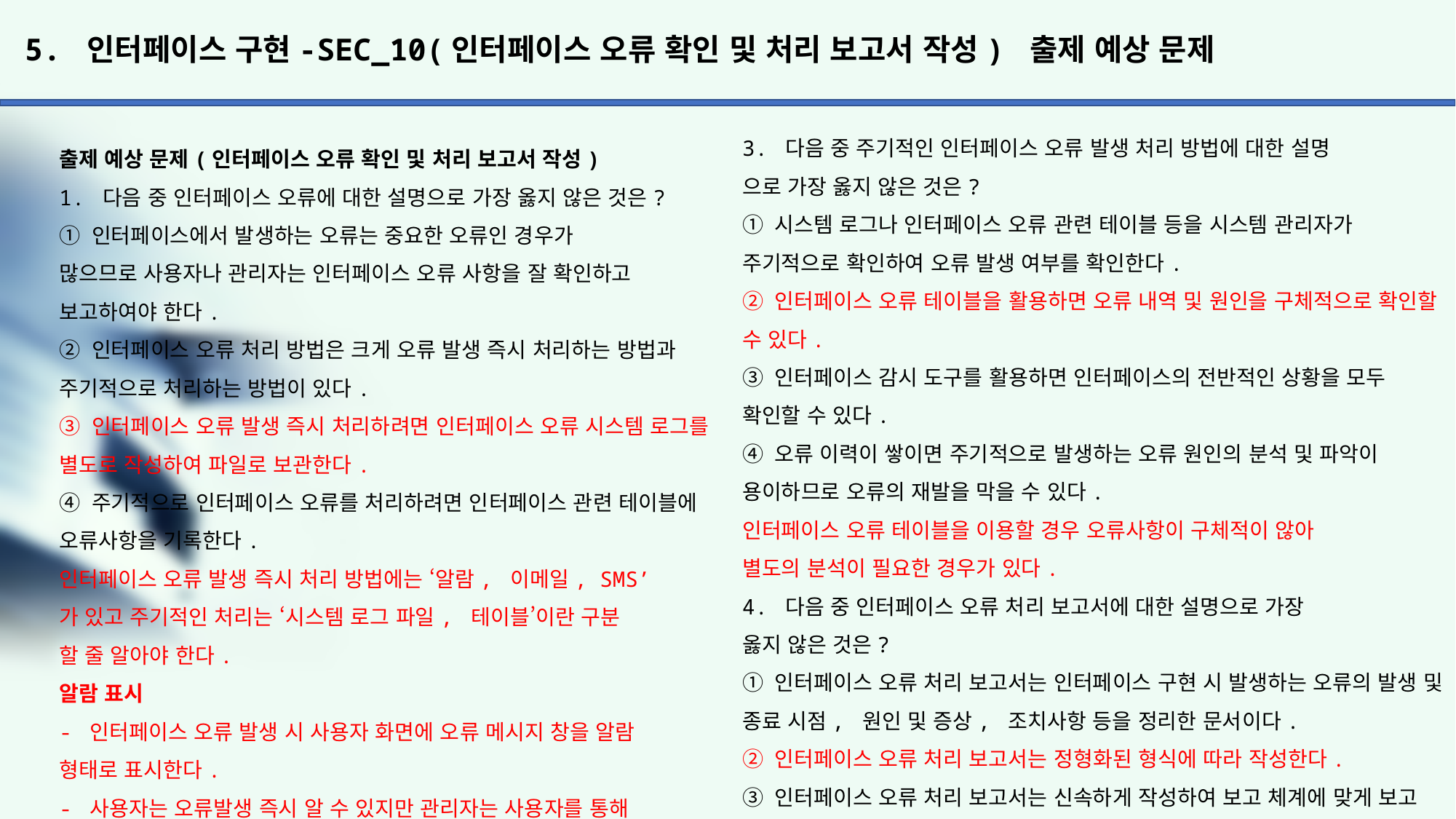

# 5. 인터페이스 구현-SEC_10(인터페이스 오류 확인 및 처리 보고서 작성) 출제 예상 문제
3. 다음 중 주기적인 인터페이스 오류 발생 처리 방법에 대한 설명
으로 가장 옳지 않은 것은?
① 시스템 로그나 인터페이스 오류 관련 테이블 등을 시스템 관리자가 주기적으로 확인하여 오류 발생 여부를 확인한다.
② 인터페이스 오류 테이블을 활용하면 오류 내역 및 원인을 구체적으로 확인할 수 있다.
③ 인터페이스 감시 도구를 활용하면 인터페이스의 전반적인 상황을 모두 확인할 수 있다.
④ 오류 이력이 쌓이면 주기적으로 발생하는 오류 원인의 분석 및 파악이 용이하므로 오류의 재발을 막을 수 있다.
인터페이스 오류 테이블을 이용할 경우 오류사항이 구체적이 않아
별도의 분석이 필요한 경우가 있다.
4. 다음 중 인터페이스 오류 처리 보고서에 대한 설명으로 가장
옳지 않은 것은?
① 인터페이스 오류 처리 보고서는 인터페이스 구현 시 발생하는 오류의 발생 및 종료 시점, 원인 및 증상, 조치사항 등을 정리한 문서이다.
② 인터페이스 오류 처리 보고서는 정형화된 형식에 따라 작성한다.
③ 인터페이스 오류 처리 보고서는 신속하게 작성하여 보고 체계에 맞게 보고 하는 것이 중요하다.
④ 인터페이스 오류 처리 보고서는 인터페이스 오류 발생 시 상황 인지 및 조치 사항을 시간 경과에 따라 작성한다.
인터페이스 오류 처리 보고서는 인터페이스 구현 시 발생하는 오류의 발생 및 종료 시점, 원인 및 증상, 조치사항 등을 정리한 문서이다.
- 인터페이스 오류 처리 보고서는 오류 발생 즉시 신속하게 작성하여
조직의 보고 체계에 따라 보고한다.
- 인터페이스 오류 처리 보고서는 일반적인 정형화된 형식이 없기
때문에 조직 또 오류 발생 시 상황에 맞춰 작성한다.
- 인터페이스 오류 처리 보고서는 오류 관련 사항을 시간 경과에 따라
기록한다.
출제 예상 문제(인터페이스 오류 확인 및 처리 보고서 작성)
1. 다음 중 인터페이스 오류에 대한 설명으로 가장 옳지 않은 것은?
① 인터페이스에서 발생하는 오류는 중요한 오류인 경우가
많으므로 사용자나 관리자는 인터페이스 오류 사항을 잘 확인하고 보고하여야 한다.
② 인터페이스 오류 처리 방법은 크게 오류 발생 즉시 처리하는 방법과 주기적으로 처리하는 방법이 있다.
③ 인터페이스 오류 발생 즉시 처리하려면 인터페이스 오류 시스템 로그를 별도로 작성하여 파일로 보관한다.
④ 주기적으로 인터페이스 오류를 처리하려면 인터페이스 관련 테이블에 오류사항을 기록한다.
인터페이스 오류 발생 즉시 처리 방법에는 ‘알람, 이메일, SMS’
가 있고 주기적인 처리는 ‘시스템 로그 파일, 테이블’이란 구분
할 줄 알아야 한다.
알람 표시
- 인터페이스 오류 발생 시 사용자 화면에 오류 메시지 창을 알람
형태로 표시한다.
- 사용자는 오류발생 즉시 알 수 있지만 관리자는 사용자를 통해
야만 알 수 있다.
오류 SMS발송
- 오류 발생 시 자동으로 사용자와 관리자에게 SMS를 발송한다.
- 사용자, 관리자 모두 오류 발생 즉시 오류를 알 수가 있다.
이메일 발송
- 오류 발생 시 자동으로 사용자와 관리자에게 이메일을 발송한다.
- 이메일을 확인해야 오류 발생 사실을 알 수 있다.

2. 다음 중 인터페이스 오류 발생 즉시 처리하는 방법에 대한
설명으로 가장 옳지 않은 것은?
① 사용자 화면에서 에러 메시지를 알람 형태로 보여 준다.
② 오류 발생 시 사용자와 관리자에게 이메일을 통해 알려준다.
③ 오류 발생 시 사용자와 관리자에게 SMS를 통해 알려준다
④ 인터페이스 관련 테이블에 오류 내역을 작성하여 알려준다.
주기적인 인터페이스 오류 발생 확인
인터페이스 오류 로그 확인
- 인터페이스 오류 발생 시 관련 오류를 별도의 로그 파일로 생성
하여 보관한다.
- 자세한 오류 원인 및 내역을 확인할 수 있다.
- 오류 로그 파일은 시스템 관리자나 운영자만 확인 가능하다.
인터페이스 오류 테이블 확인
- 인터페이스 관련 테이블에 오류 사항을 기록한다.
- 오류 사항의 확인이 쉬워 운영자가 관리하기 용이하다.
- 오류 사항이 구체적이지 않기 때문에 별도의 분석이 필요한
경우가 있다.
인터페이스 감시 도구(APM) 사용
- 스카우터나 제니퍼 등의 인터페이스 감시 도구를 사용하여
주기적으로 오류 발생 여부를 확인한다.
- 인터페이스의 전반적인 상황을 확인할 수 있다.